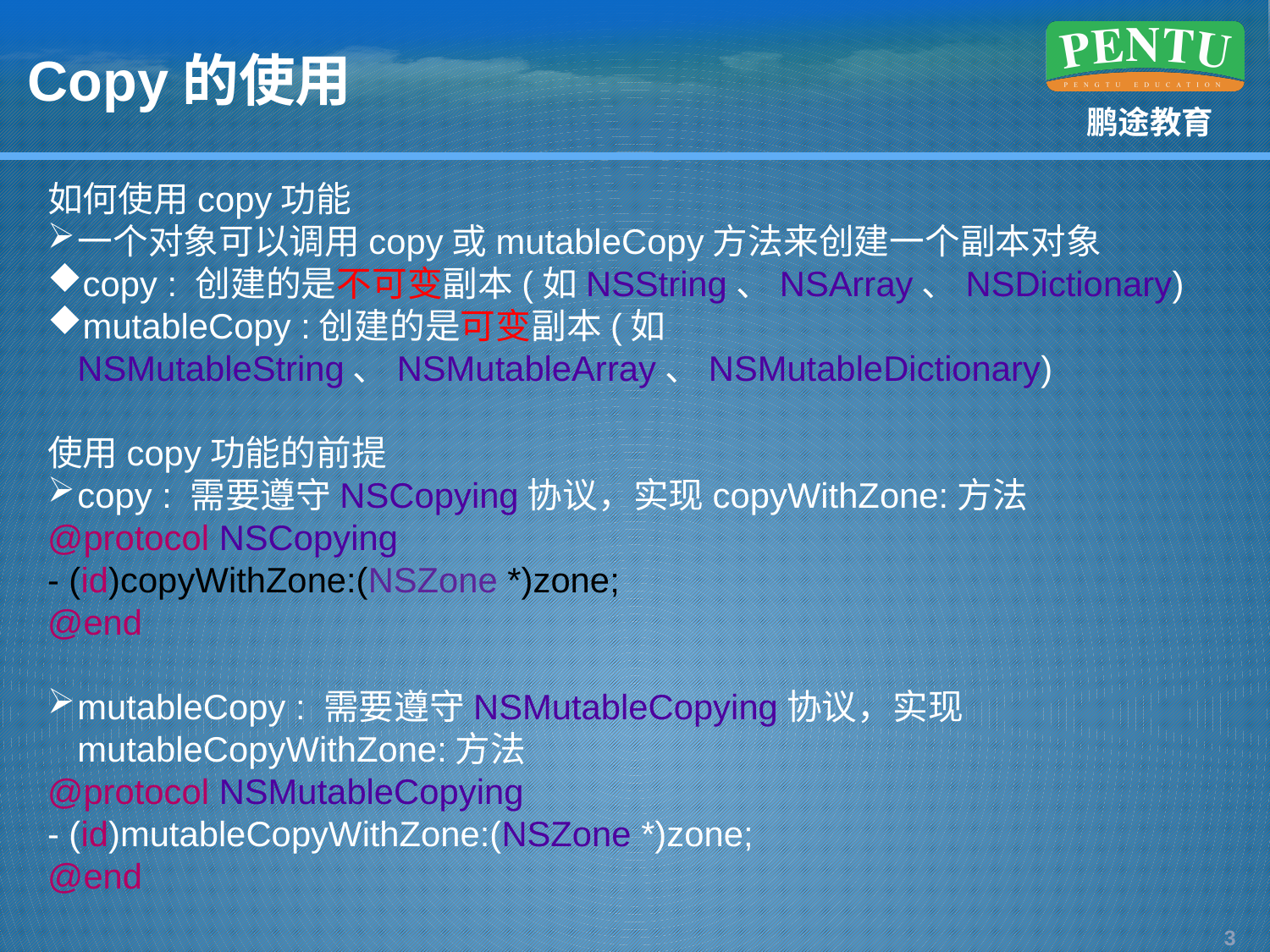

# Copy的使用
如何使用copy功能
一个对象可以调用copy或mutableCopy方法来创建一个副本对象
copy : 创建的是不可变副本(如NSString、NSArray、NSDictionary)
mutableCopy :创建的是可变副本(如NSMutableString、NSMutableArray、NSMutableDictionary)

使用copy功能的前提
copy : 需要遵守NSCopying协议，实现copyWithZone:方法
@protocol NSCopying
- (id)copyWithZone:(NSZone *)zone;
@end

mutableCopy : 需要遵守NSMutableCopying协议，实现mutableCopyWithZone:方法
@protocol NSMutableCopying
- (id)mutableCopyWithZone:(NSZone *)zone;
@end
3